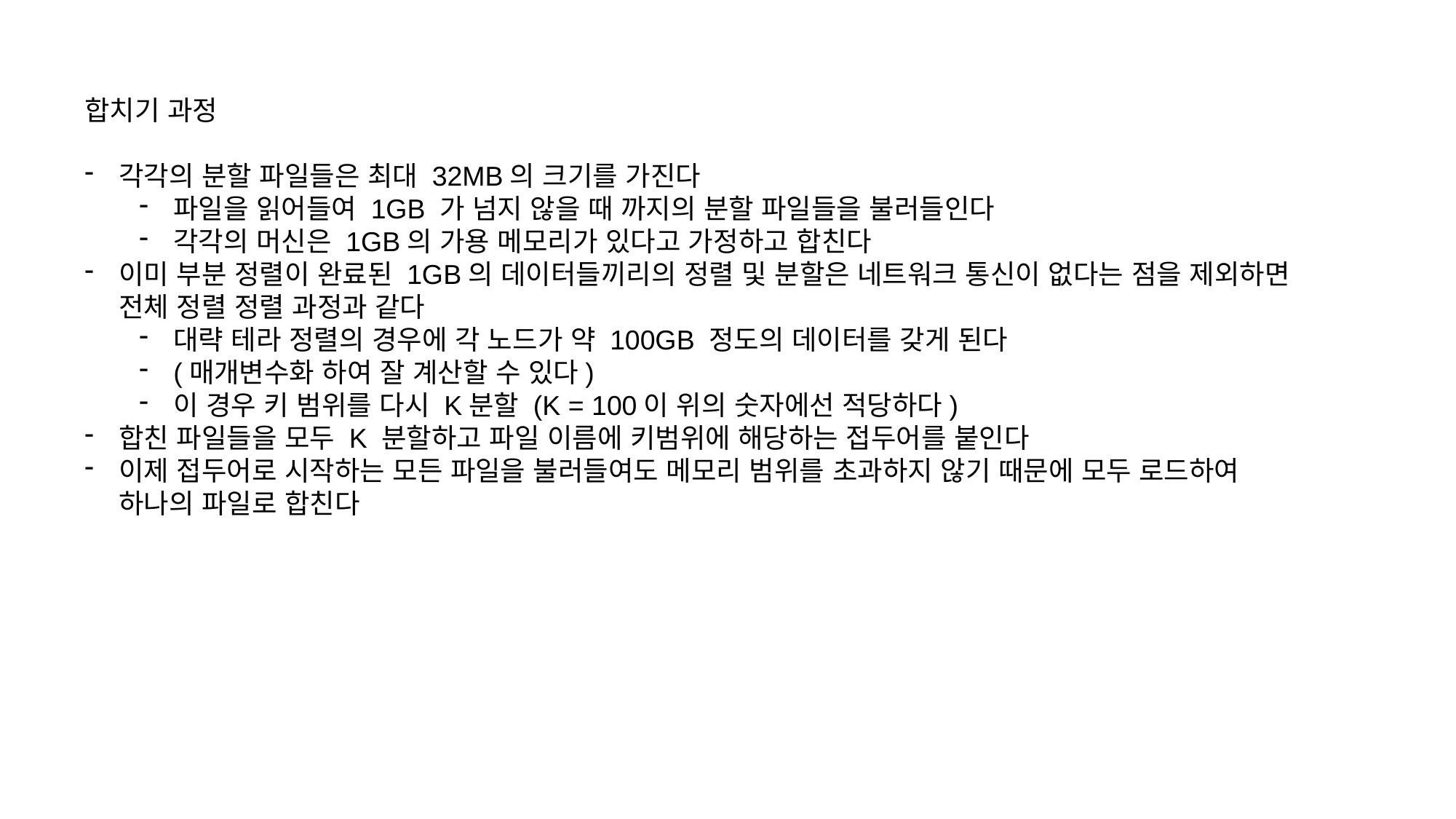

합치기 과정

각각의 분할 파일들은 최대 32MB의 크기를 가진다
파일을 읽어들여 1GB 가 넘지 않을 때 까지의 분할 파일들을 불러들인다
각각의 머신은 1GB의 가용 메모리가 있다고 가정하고 합친다
이미 부분 정렬이 완료된 1GB의 데이터들끼리의 정렬 및 분할은 네트워크 통신이 없다는 점을 제외하면 전체 정렬 정렬 과정과 같다
대략 테라 정렬의 경우에 각 노드가 약 100GB 정도의 데이터를 갖게 된다
(매개변수화 하여 잘 계산할 수 있다)
이 경우 키 범위를 다시 K분할 (K = 100이 위의 숫자에선 적당하다)
합친 파일들을 모두 K 분할하고 파일 이름에 키범위에 해당하는 접두어를 붙인다
이제 접두어로 시작하는 모든 파일을 불러들여도 메모리 범위를 초과하지 않기 때문에 모두 로드하여 하나의 파일로 합친다